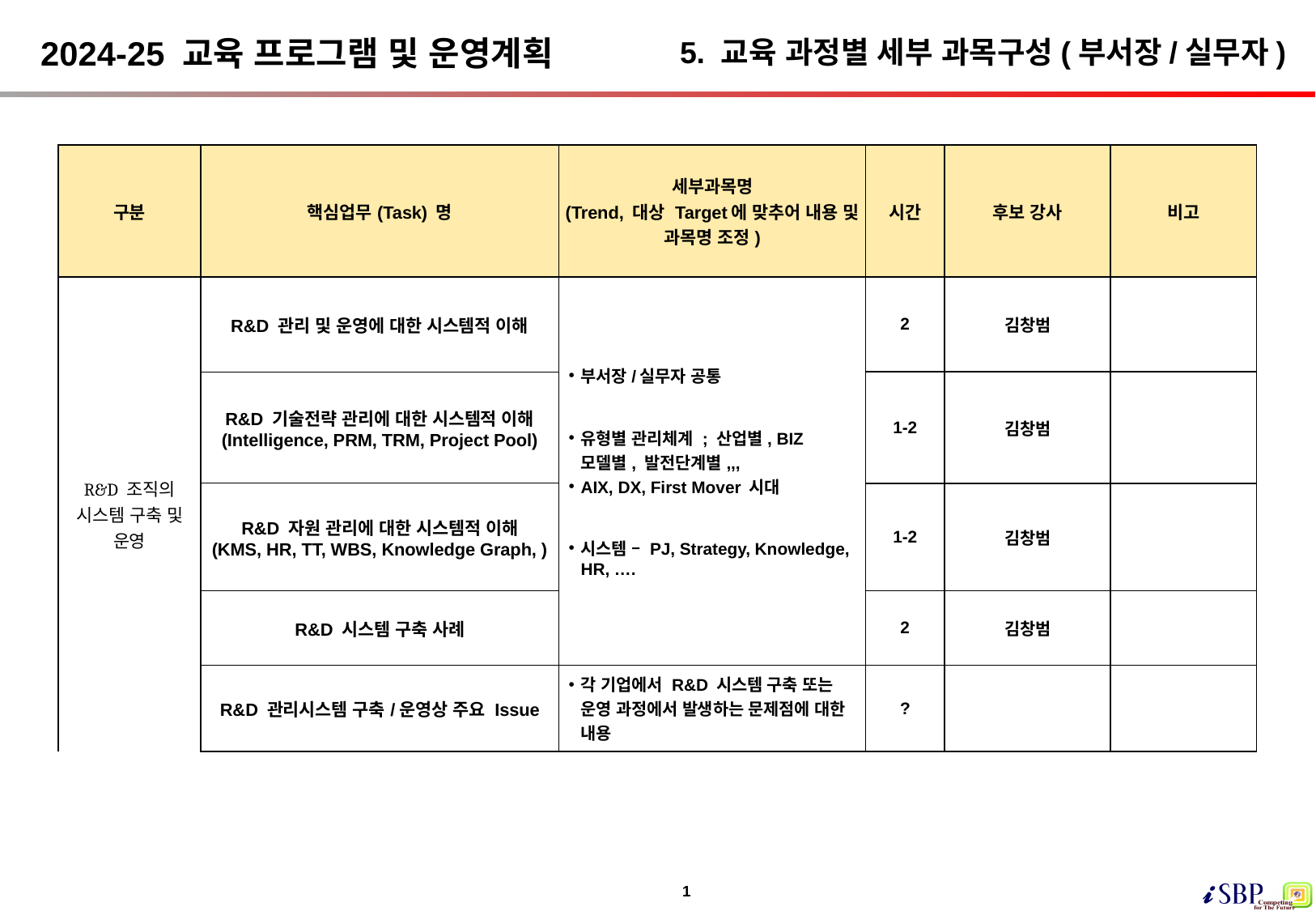

2024-25 교육 프로그램 및 운영계획
# 5. 교육 과정별 세부 과목구성(부서장/실무자)
| 구분 | 핵심업무(Task) 명 | 세부과목명 (Trend, 대상 Target에 맞추어 내용 및 과목명 조정) | 시간 | 후보 강사 | 비고 |
| --- | --- | --- | --- | --- | --- |
| R&D 조직의 시스템 구축 및 운영 | R&D 관리 및 운영에 대한 시스템적 이해 | 부서장/실무자 공통 유형별 관리체계 ; 산업별, BIZ 모델별, 발전단계별,,, AIX, DX, First Mover 시대 시스템 – PJ, Strategy, Knowledge, HR, …. | 2 | 김창범 |  |
|  | R&D 기술전략 관리에 대한 시스템적 이해 (Intelligence, PRM, TRM, Project Pool) |  | 1-2 | 김창범 |  |
|  | R&D 자원 관리에 대한 시스템적 이해 (KMS, HR, TT, WBS, Knowledge Graph, ) |  | 1-2 | 김창범 |  |
|  | R&D 시스템 구축 사례 |  | 2 | 김창범 |  |
|  | R&D 관리시스템 구축/운영상 주요 Issue | 각 기업에서 R&D 시스템 구축 또는 운영 과정에서 발생하는 문제점에 대한 내용 | ? |  |  |
1